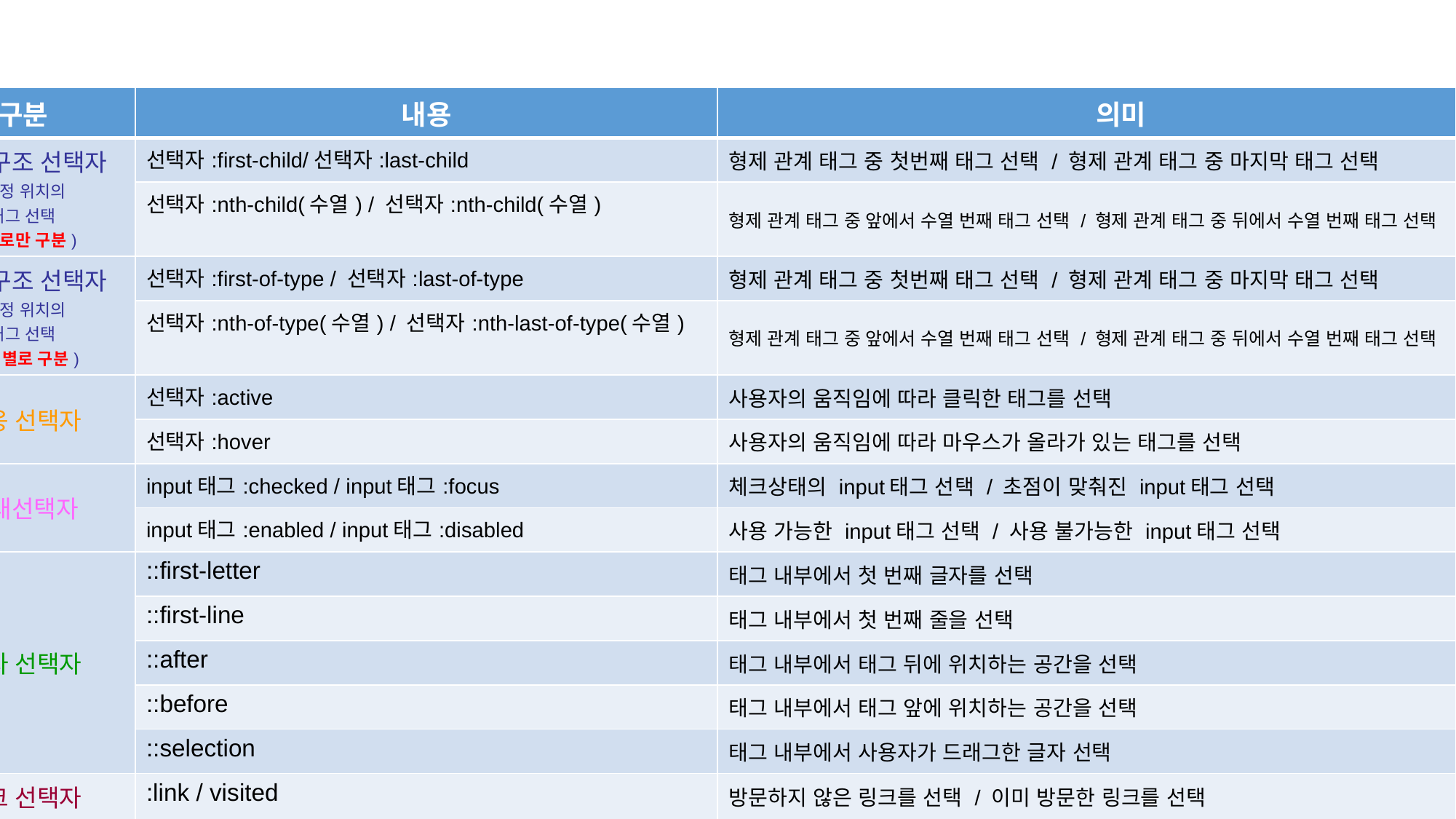

| 구분 | 내용 | 의미 |
| --- | --- | --- |
| 일반 구조 선택자 (특정 위치의 태그 선택 위치로만 구분) | 선택자:first-child/선택자:last-child | 형제 관계 태그 중 첫번째 태그 선택 / 형제 관계 태그 중 마지막 태그 선택 |
|  | 선택자:nth-child(수열) / 선택자:nth-child(수열) | 형제 관계 태그 중 앞에서 수열 번째 태그 선택 / 형제 관계 태그 중 뒤에서 수열 번째 태그 선택 |
| 형태 구조 선택자 (특정 위치의 태그 선택 태그 별로 구분) | 선택자:first-of-type / 선택자:last-of-type | 형제 관계 태그 중 첫번째 태그 선택 / 형제 관계 태그 중 마지막 태그 선택 |
|  | 선택자:nth-of-type(수열) / 선택자:nth-last-of-type(수열) | 형제 관계 태그 중 앞에서 수열 번째 태그 선택 / 형제 관계 태그 중 뒤에서 수열 번째 태그 선택 |
| 반응 선택자 | 선택자:active | 사용자의 움직임에 따라 클릭한 태그를 선택 |
|  | 선택자:hover | 사용자의 움직임에 따라 마우스가 올라가 있는 태그를 선택 |
| 상태선택자 | input태그:checked / input태그:focus | 체크상태의 input태그 선택 / 초점이 맞춰진 input태그 선택 |
|  | input태그:enabled / input태그:disabled | 사용 가능한 input태그 선택 / 사용 불가능한 input태그 선택 |
| 문자 선택자 | ::first-letter | 태그 내부에서 첫 번째 글자를 선택 |
|  | ::first-line | 태그 내부에서 첫 번째 줄을 선택 |
|  | ::after | 태그 내부에서 태그 뒤에 위치하는 공간을 선택 |
|  | ::before | 태그 내부에서 태그 앞에 위치하는 공간을 선택 |
|  | ::selection | 태그 내부에서 사용자가 드래그한 글자 선택 |
| 링크 선택자 | :link / visited | 방문하지 않은 링크를 선택 / 이미 방문한 링크를 선택 |
| 부정선택자 | 선택자:not(선택자) | 지금까지의 선택자에 대해 반대로 적용하여 선택 |